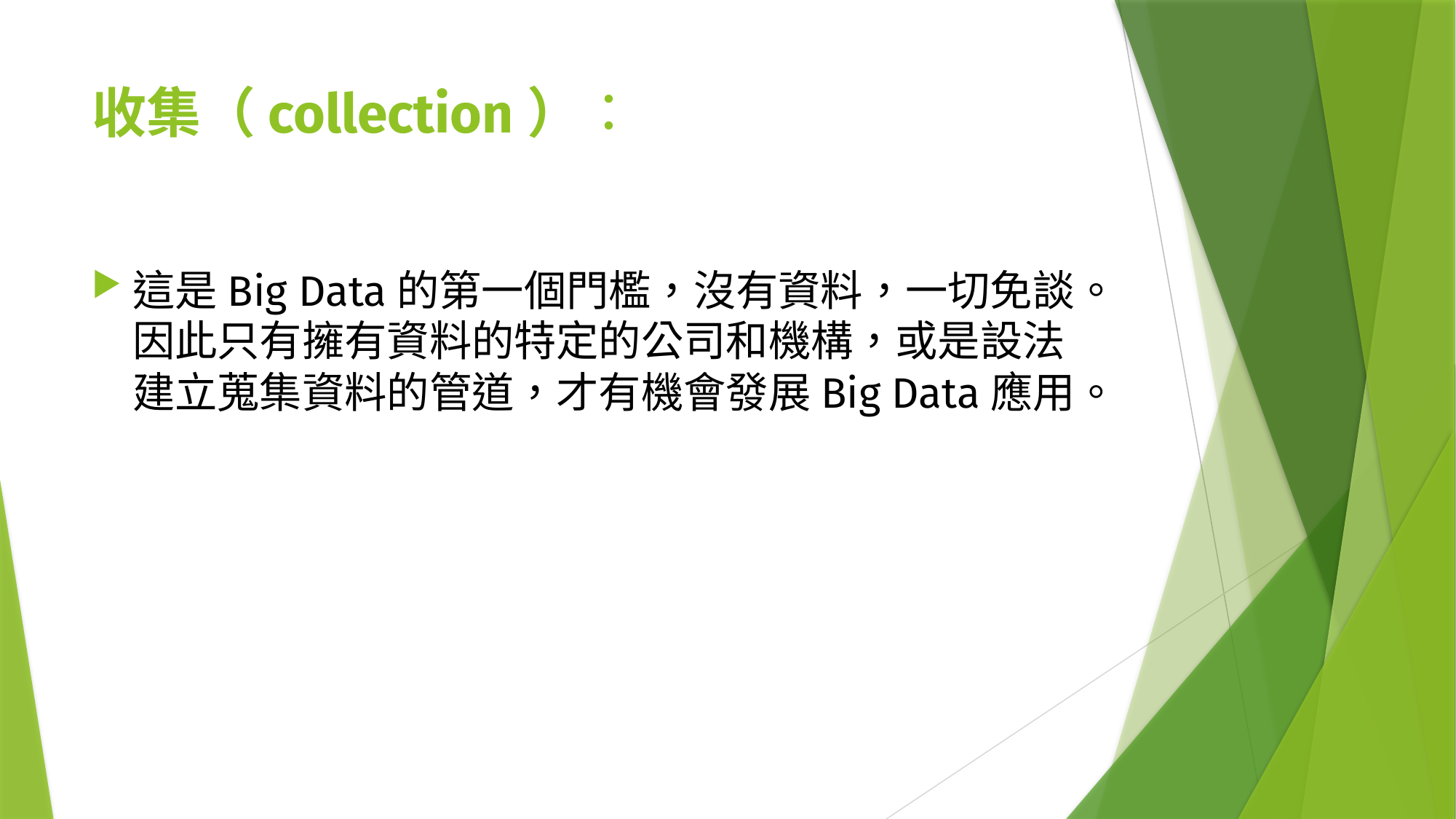

# 收集（collection）：
這是Big Data的第一個門檻，沒有資料，一切免談。因此只有擁有資料的特定的公司和機構，或是設法建立蒐集資料的管道，才有機會發展Big Data應用。